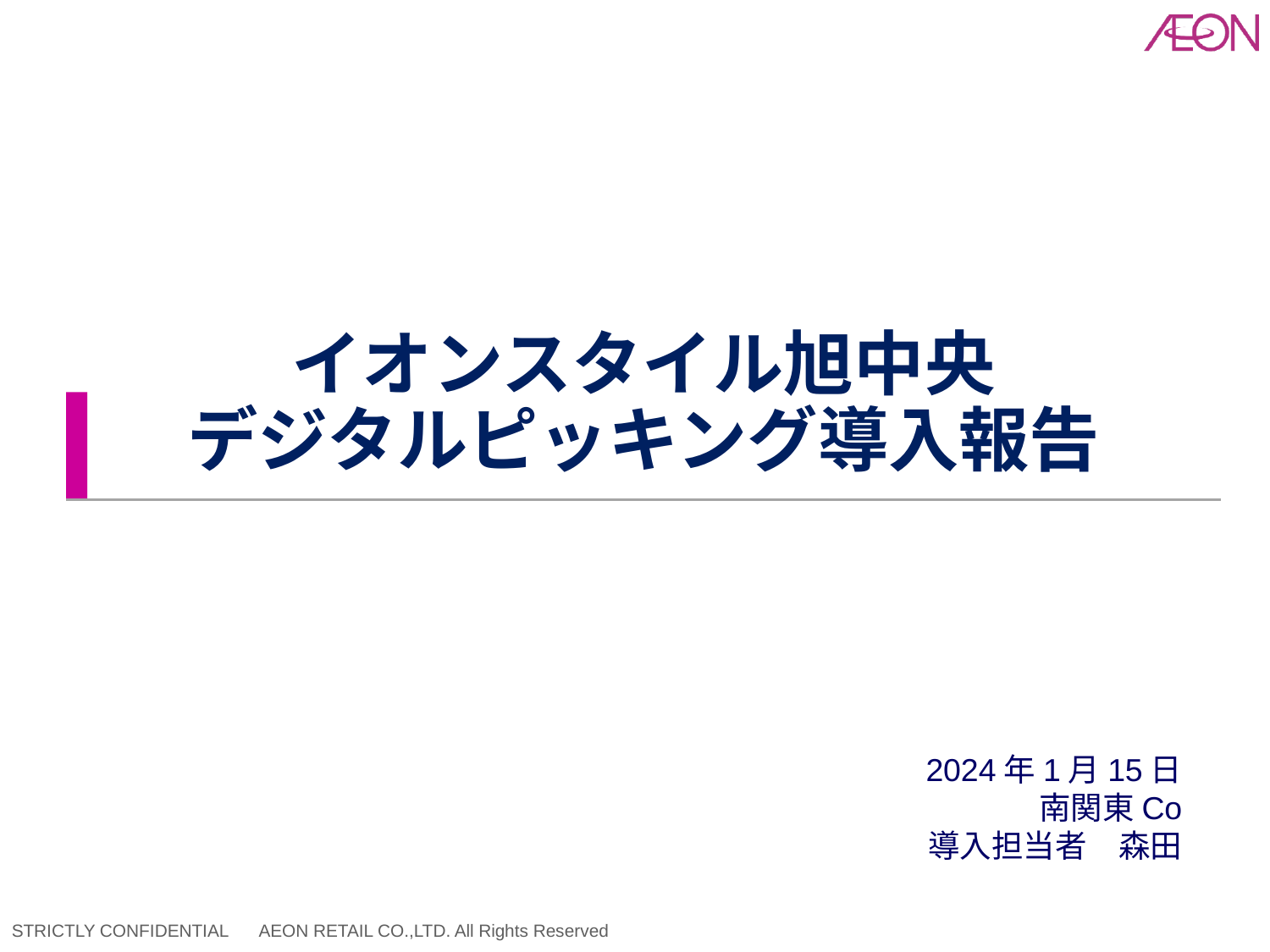

# イオンスタイル旭中央 デジタルピッキング導入報告
2024年1月15日
南関東Co
導入担当者　森田